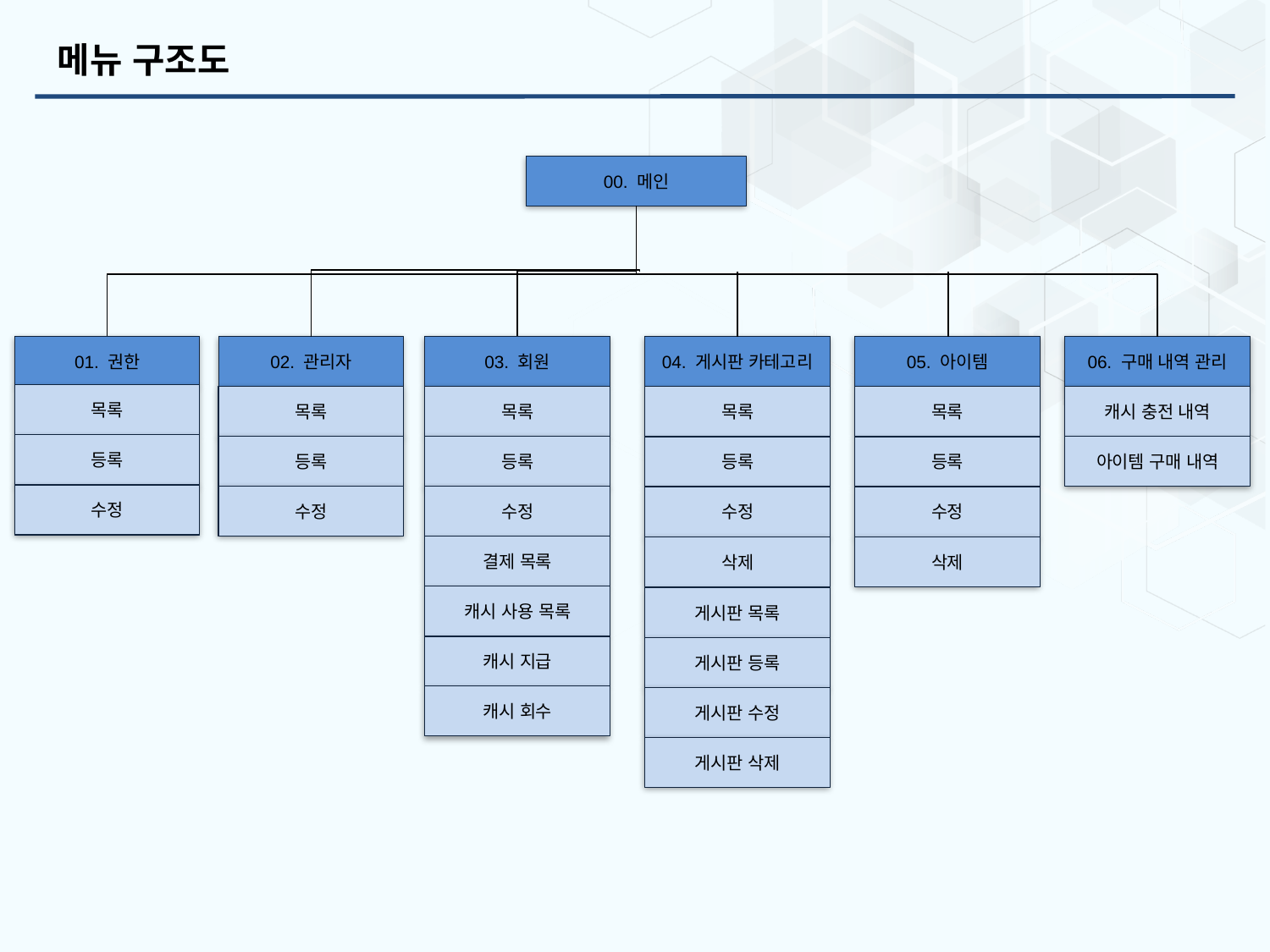

메뉴 구조도

00. 메인
01. 권한
02. 관리자
03. 회원
06. 구매 내역 관리
04. 게시판 카테고리
05. 아이템
목록
목록
목록
캐시 충전 내역
목록
목록
등록
등록
등록
아이템 구매 내역
등록
등록
수정
수정
수정
수정
수정
결제 목록
삭제
삭제
캐시 사용 목록
게시판 목록
캐시 지급
게시판 등록
캐시 회수
게시판 수정
게시판 삭제